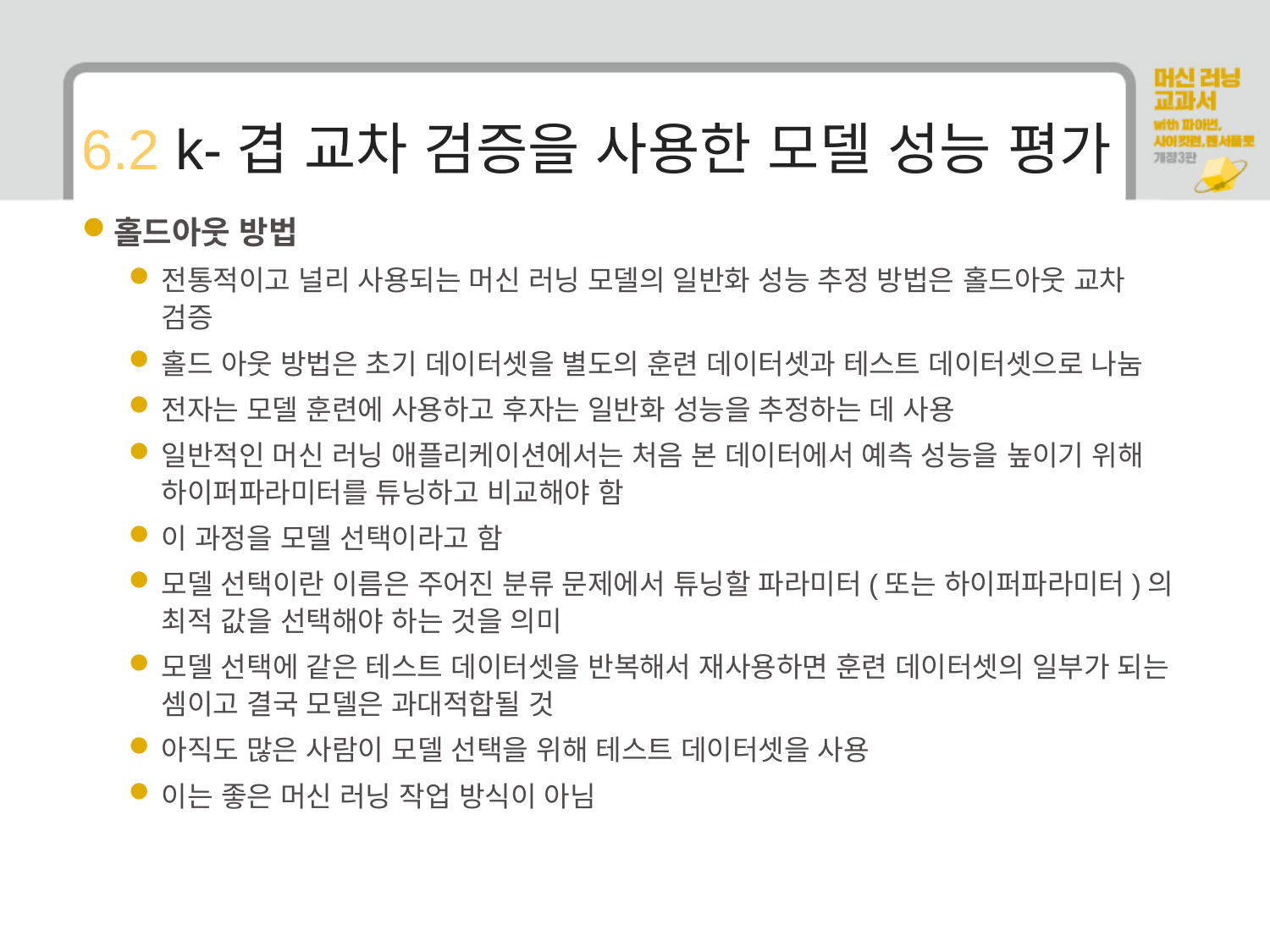

# 6.2 k-겹 교차 검증을 사용한 모델 성능 평가
홀드아웃 방법
전통적이고 널리 사용되는 머신 러닝 모델의 일반화 성능 추정 방법은 홀드아웃 교차 검증
홀드 아웃 방법은 초기 데이터셋을 별도의 훈련 데이터셋과 테스트 데이터셋으로 나눔
전자는 모델 훈련에 사용하고 후자는 일반화 성능을 추정하는 데 사용
일반적인 머신 러닝 애플리케이션에서는 처음 본 데이터에서 예측 성능을 높이기 위해 하이퍼파라미터를 튜닝하고 비교해야 함
이 과정을 모델 선택이라고 함
모델 선택이란 이름은 주어진 분류 문제에서 튜닝할 파라미터(또는 하이퍼파라미터)의 최적 값을 선택해야 하는 것을 의미
모델 선택에 같은 테스트 데이터셋을 반복해서 재사용하면 훈련 데이터셋의 일부가 되는 셈이고 결국 모델은 과대적합될 것
아직도 많은 사람이 모델 선택을 위해 테스트 데이터셋을 사용
이는 좋은 머신 러닝 작업 방식이 아님